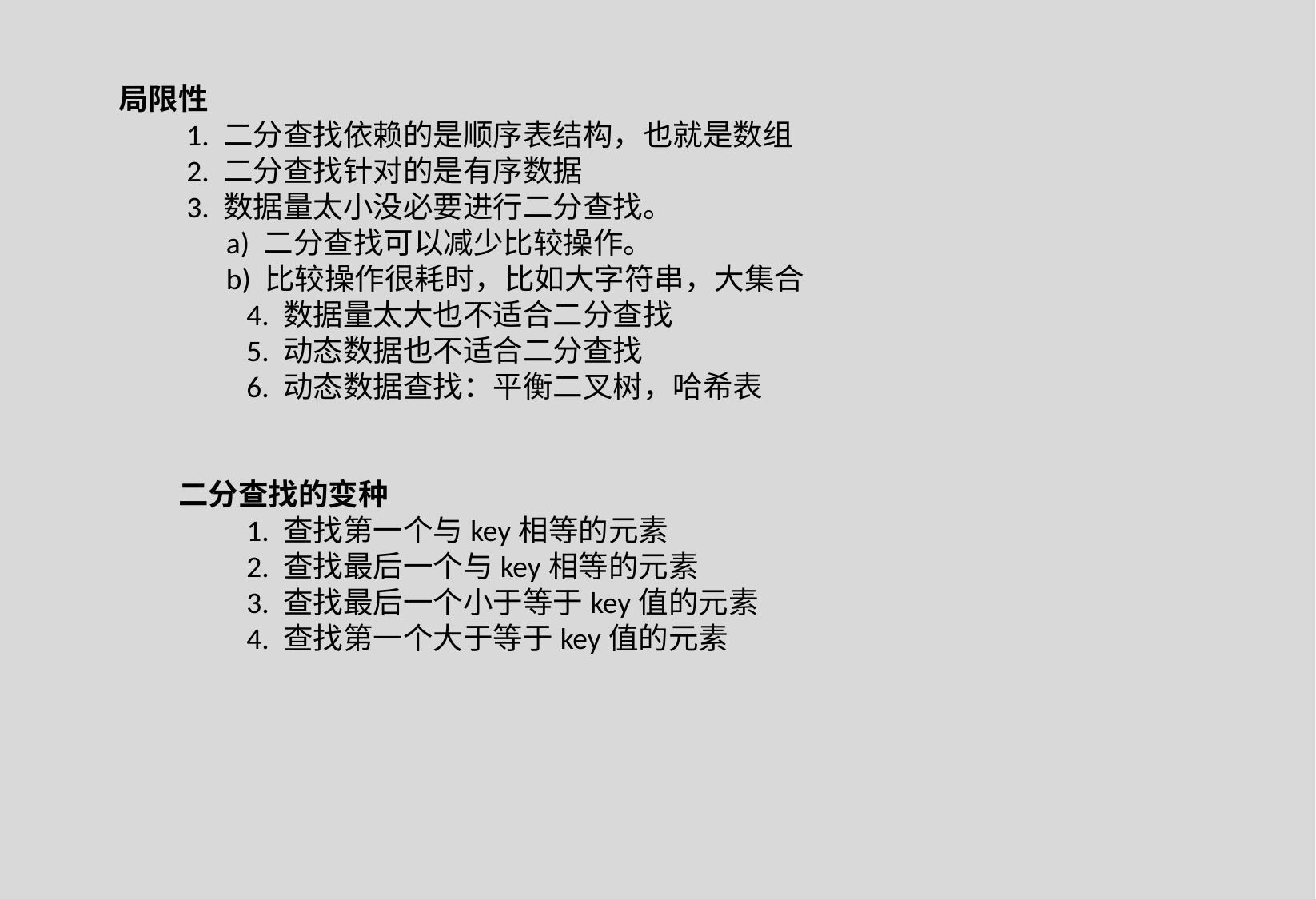

局限性
          1. 二分查找依赖的是顺序表结构，也就是数组
          2. 二分查找针对的是有序数据
          3. 数据量太小没必要进行二分查找。
       a) 二分查找可以减少比较操作。
       b) 比较操作很耗时，比如大字符串，大集合
          4. 数据量太大也不适合二分查找
          5. 动态数据也不适合二分查找
          6. 动态数据查找：平衡二叉树，哈希表

二分查找的变种
          1. 查找第一个与key相等的元素
          2. 查找最后一个与key相等的元素
          3. 查找最后一个小于等于key值的元素
          4. 查找第一个大于等于key值的元素